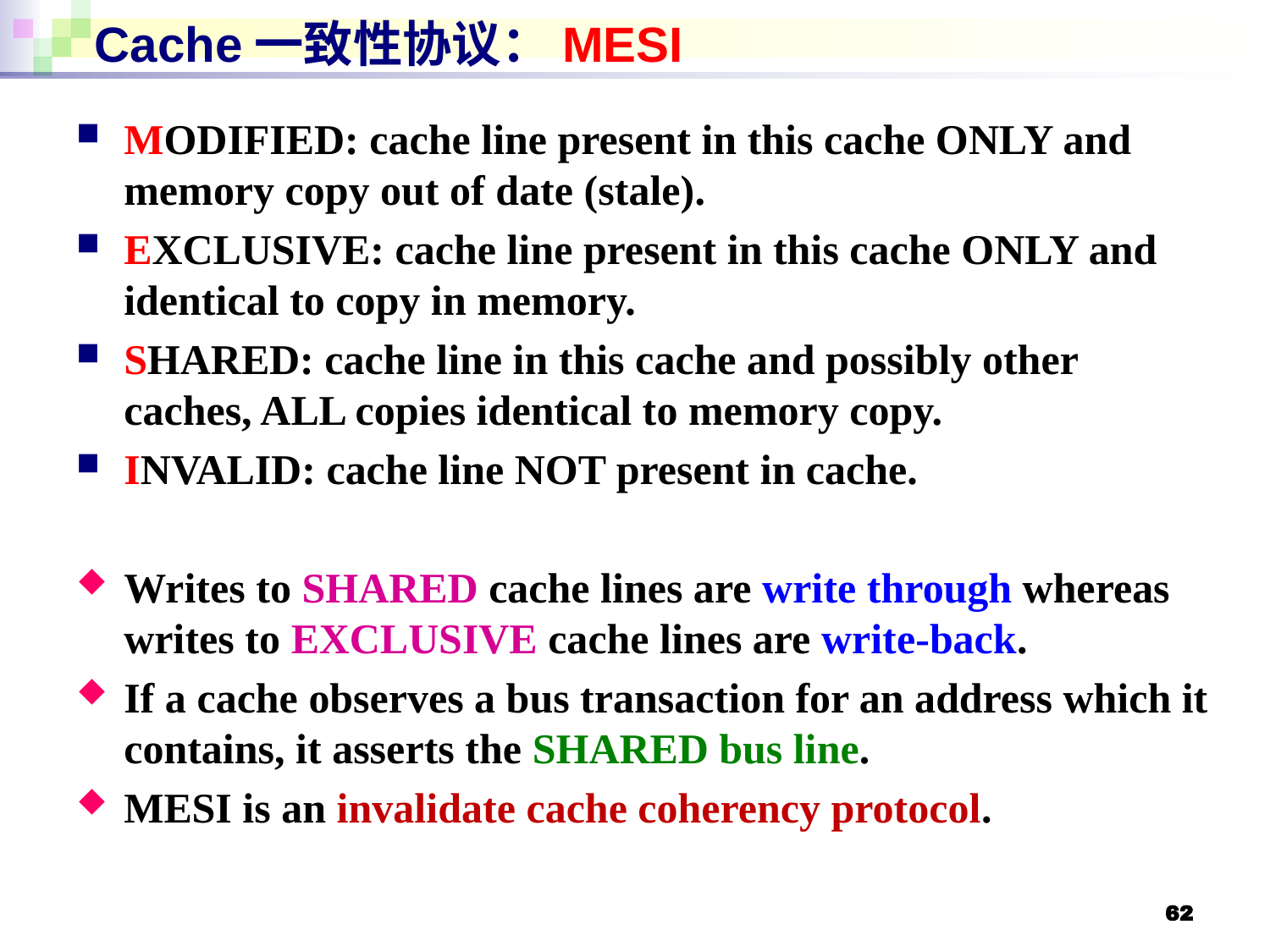

# Cache一致性协议：MESI
MODIFIED: cache line present in this cache ONLY and memory copy out of date (stale).
EXCLUSIVE: cache line present in this cache ONLY and identical to copy in memory.
SHARED: cache line in this cache and possibly other caches, ALL copies identical to memory copy.
INVALID: cache line NOT present in cache.

Writes to SHARED cache lines are write through whereas writes to EXCLUSIVE cache lines are write-back.
If a cache observes a bus transaction for an address which it contains, it asserts the SHARED bus line.
MESI is an invalidate cache coherency protocol.
62